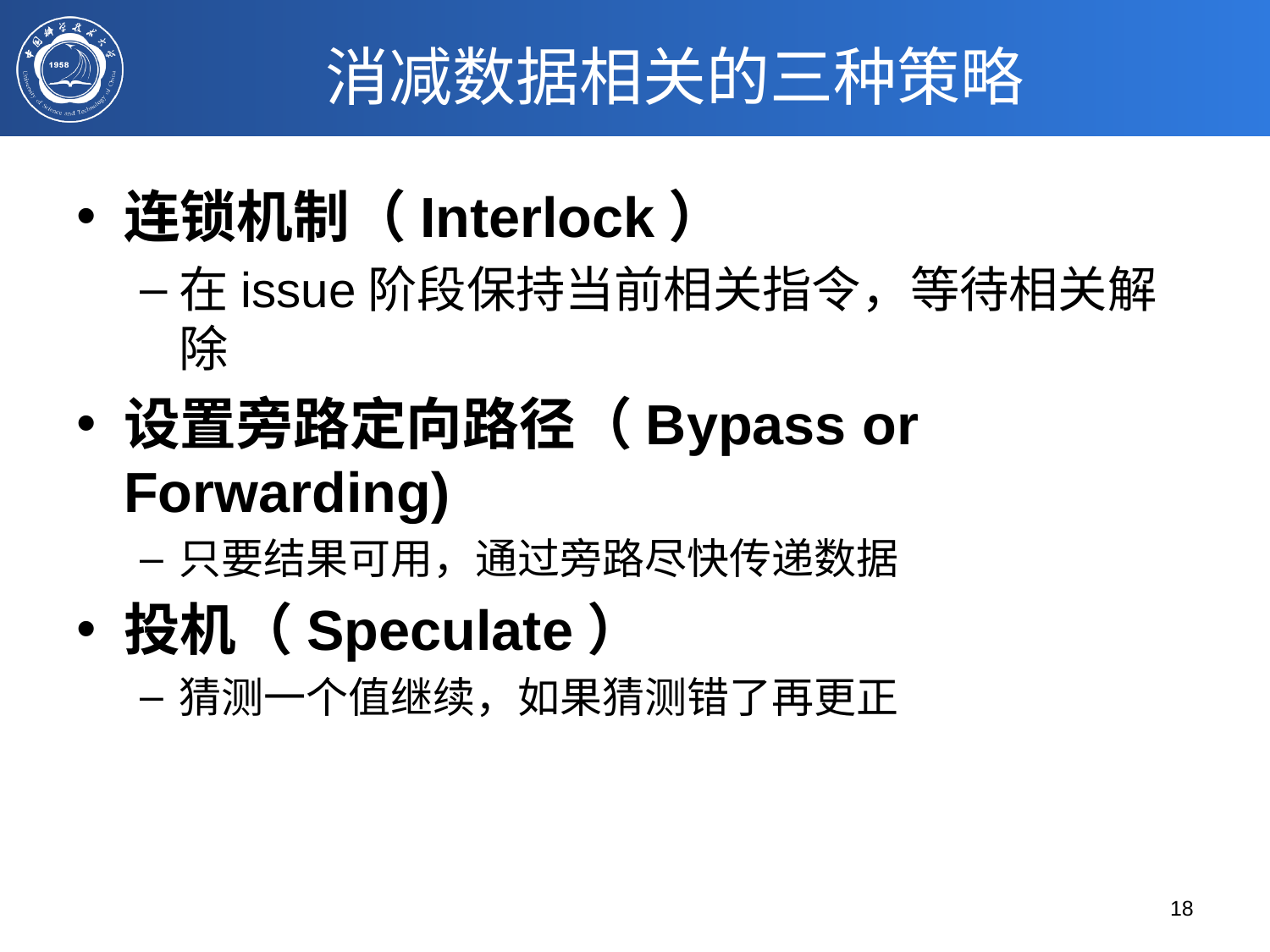

# 消减数据相关的三种策略
连锁机制（Interlock）
在issue阶段保持当前相关指令，等待相关解除
设置旁路定向路径（Bypass or Forwarding)
只要结果可用，通过旁路尽快传递数据
投机（Speculate）
猜测一个值继续，如果猜测错了再更正
18